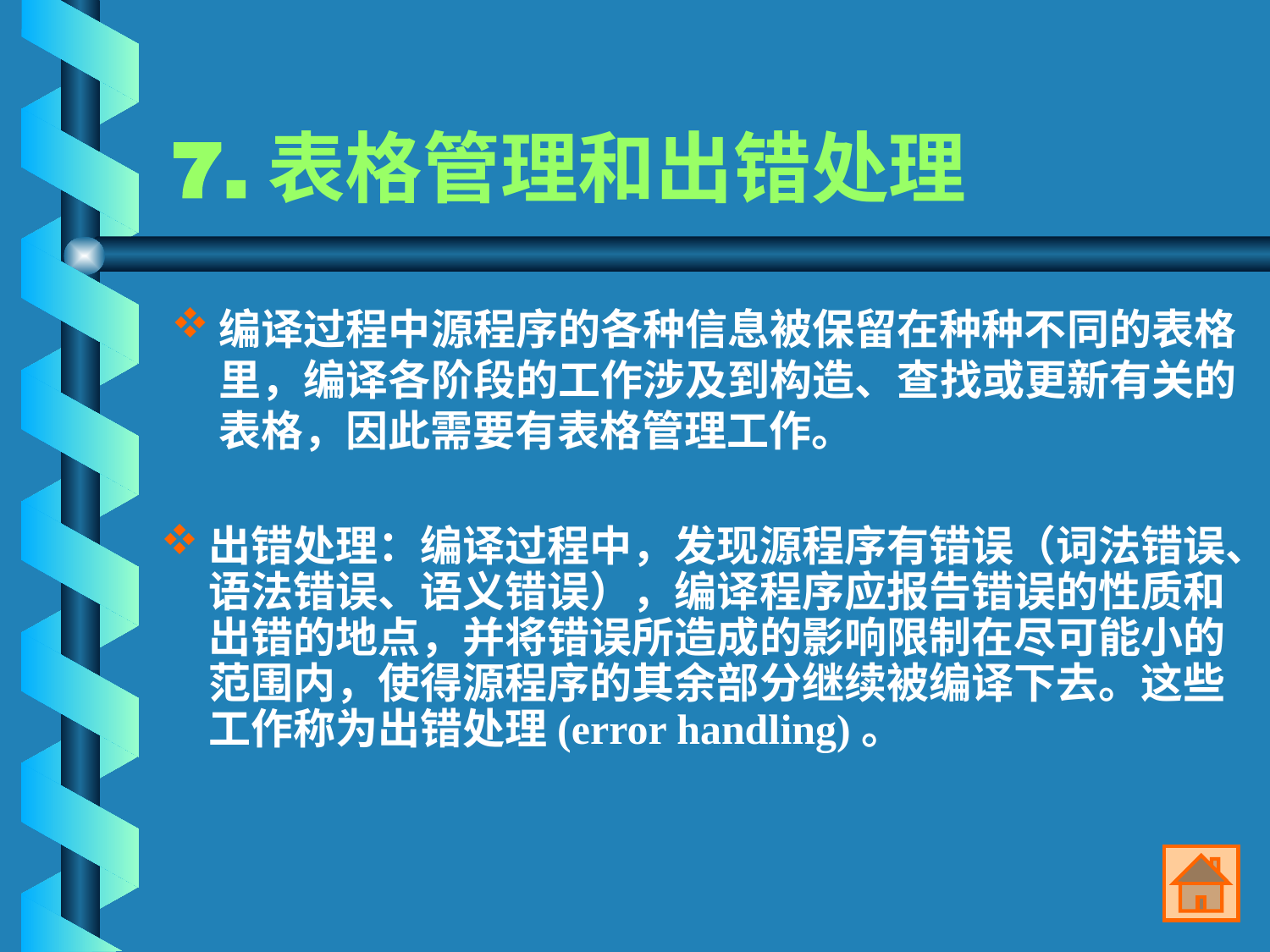

# 7.表格管理和出错处理
编译过程中源程序的各种信息被保留在种种不同的表格里，编译各阶段的工作涉及到构造、查找或更新有关的表格，因此需要有表格管理工作。

出错处理：编译过程中，发现源程序有错误（词法错误、语法错误、语义错误），编译程序应报告错误的性质和出错的地点，并将错误所造成的影响限制在尽可能小的范围内，使得源程序的其余部分继续被编译下去。这些工作称为出错处理(error handling)。